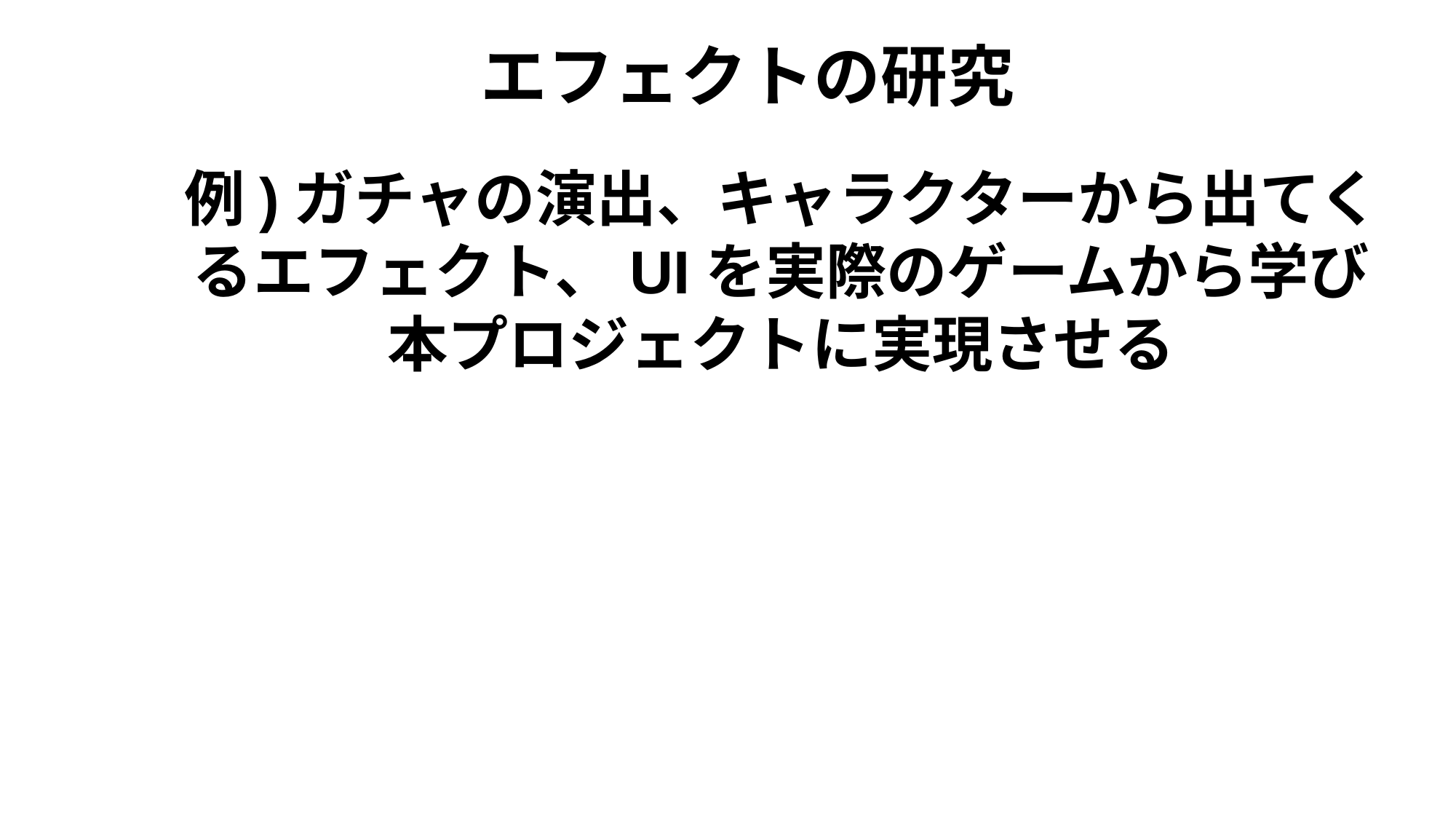

エフェクトの研究
例)ガチャの演出、キャラクターから出てくるエフェクト、UIを実際のゲームから学び
本プロジェクトに実現させる